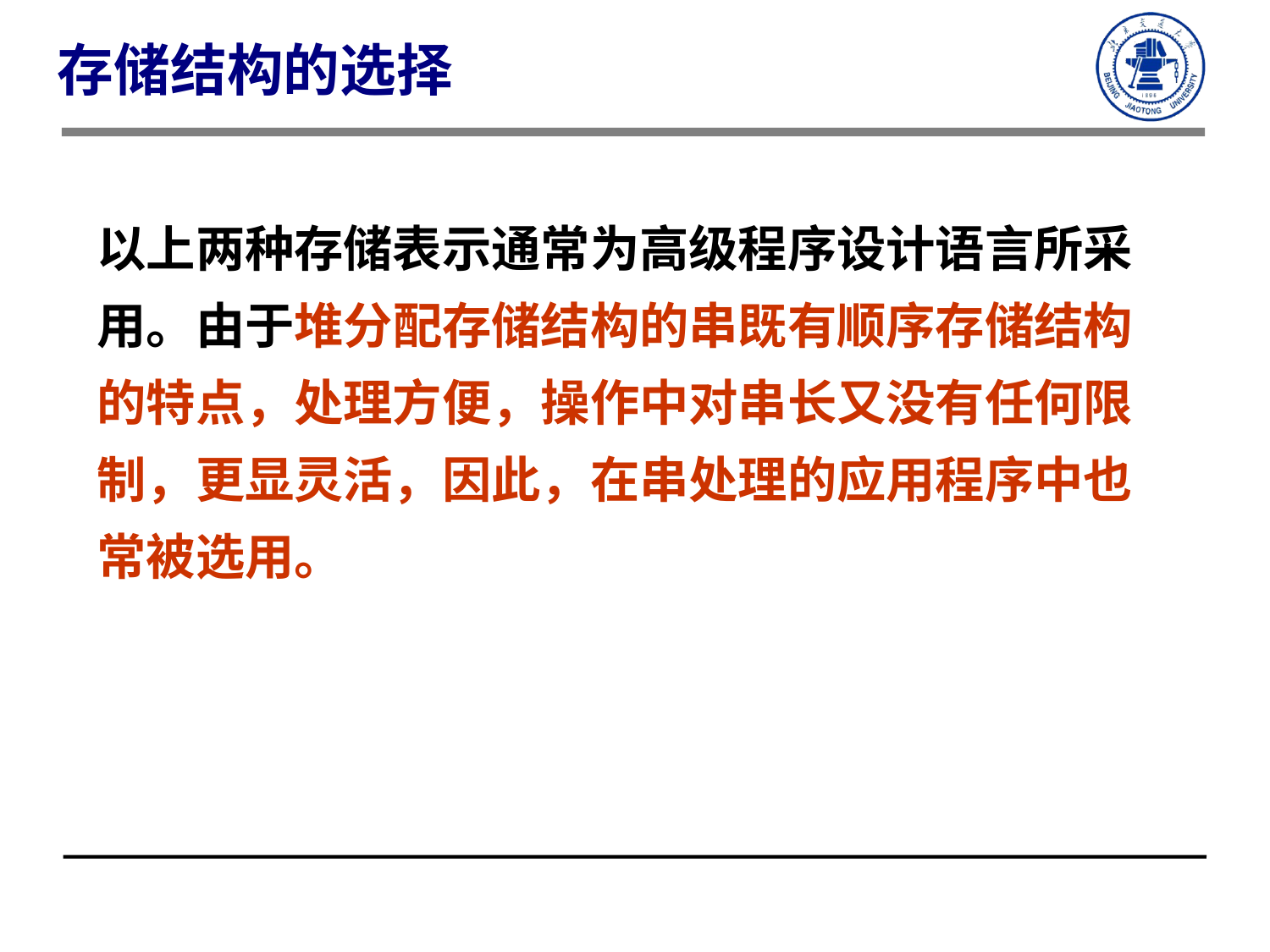

存储结构的选择
以上两种存储表示通常为高级程序设计语言所采用。由于堆分配存储结构的串既有顺序存储结构的特点，处理方便，操作中对串长又没有任何限制，更显灵活，因此，在串处理的应用程序中也常被选用。